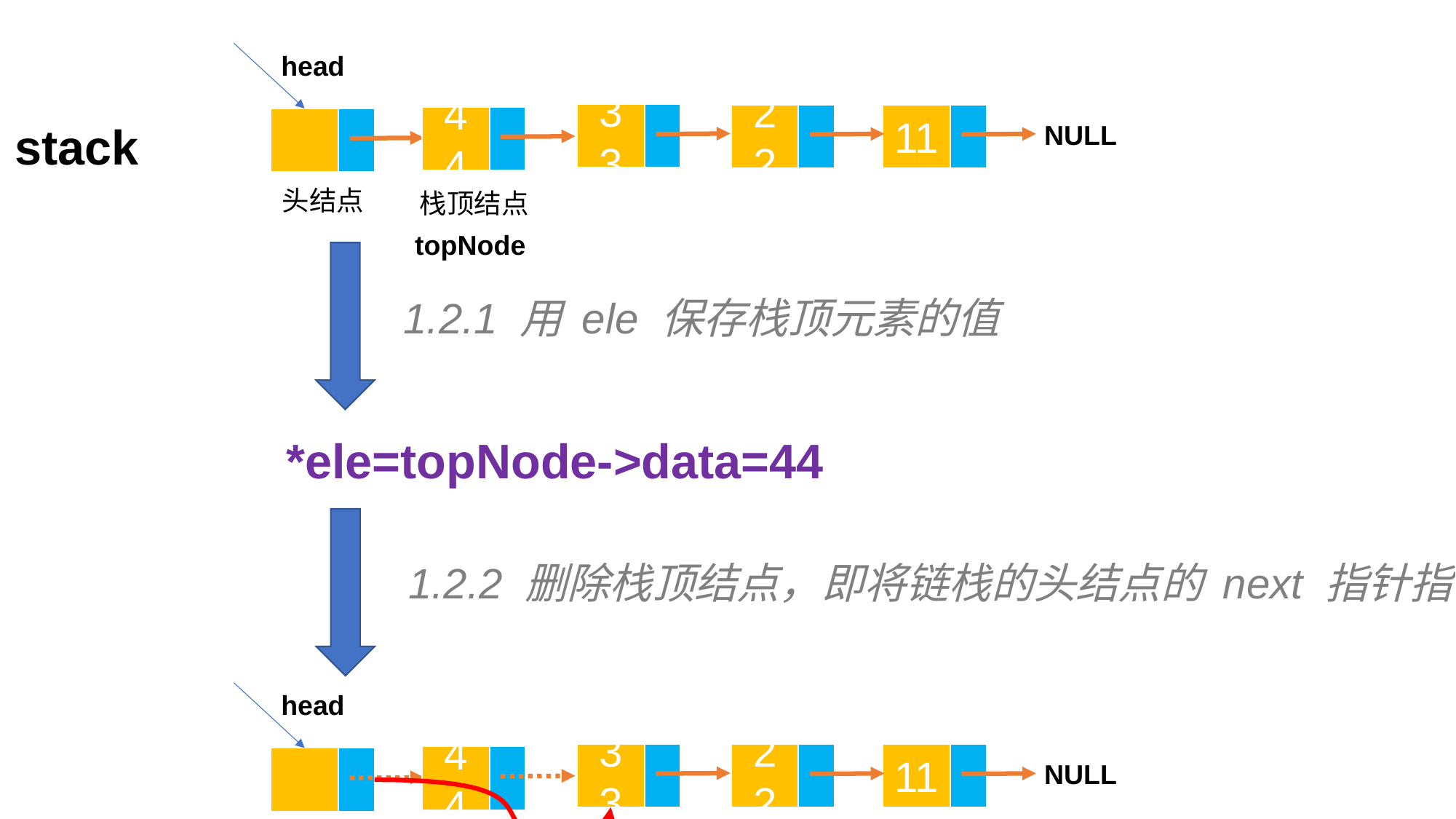

head
33

22

11

44

stack
NULL
头结点
栈顶结点
topNode

1.2.1 用 ele 保存栈顶元素的值
*ele=topNode->data=44

1.2.2 删除栈顶结点，即将链栈的头结点的 next 指针指向原栈顶结点的后继结点
head
33

22

11

44

NULL
头结点
栈顶结点
topNode
①head->next=topNode->next

1.2.3 释放栈顶结点空间
head

33

22

11

NULL
头结点